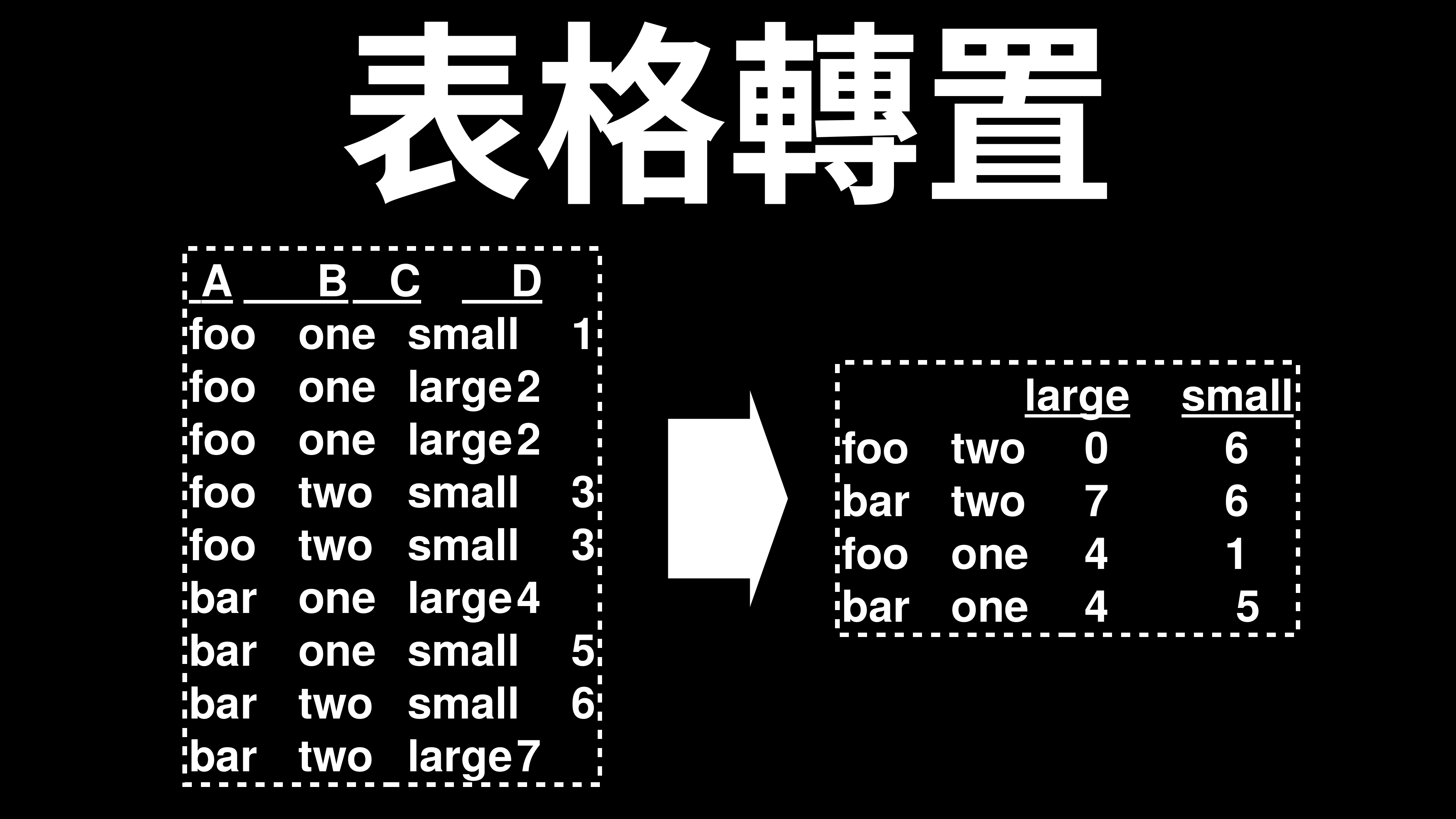

表格轉置
 A	      B	   C	    D
foo	one	small	1
foo	one	large	2
foo	one	large	2
foo	two	small	3
foo	two	small	3
bar	one	large	4
bar	one	small	5
bar	two	small	6
bar	two	large	7
               large	 small
foo	two	  0	         6
bar	two	  7	         6
foo	one	  4	         1
bar	one	  4      	 5